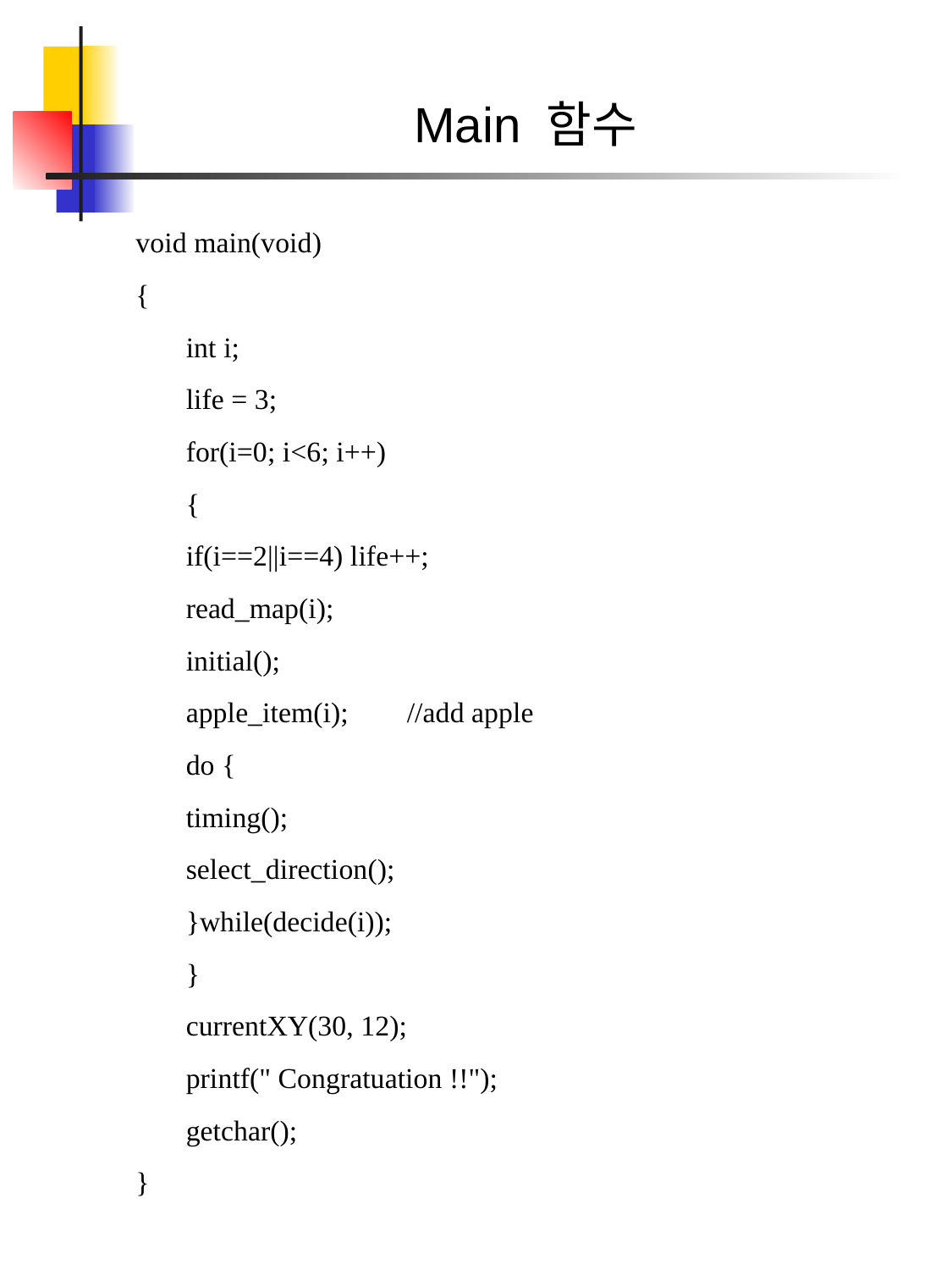

# Main 함수
void main(void)
{
	int i;
	life = 3;
	for(i=0; i<6; i++)
	{
		if(i==2||i==4) life++;
		read_map(i);
		initial();
		apple_item(i);		//add apple
		do {
			timing();
			select_direction();
		}while(decide(i));
	}
	currentXY(30, 12);
	printf(" Congratuation !!");
	getchar();
}